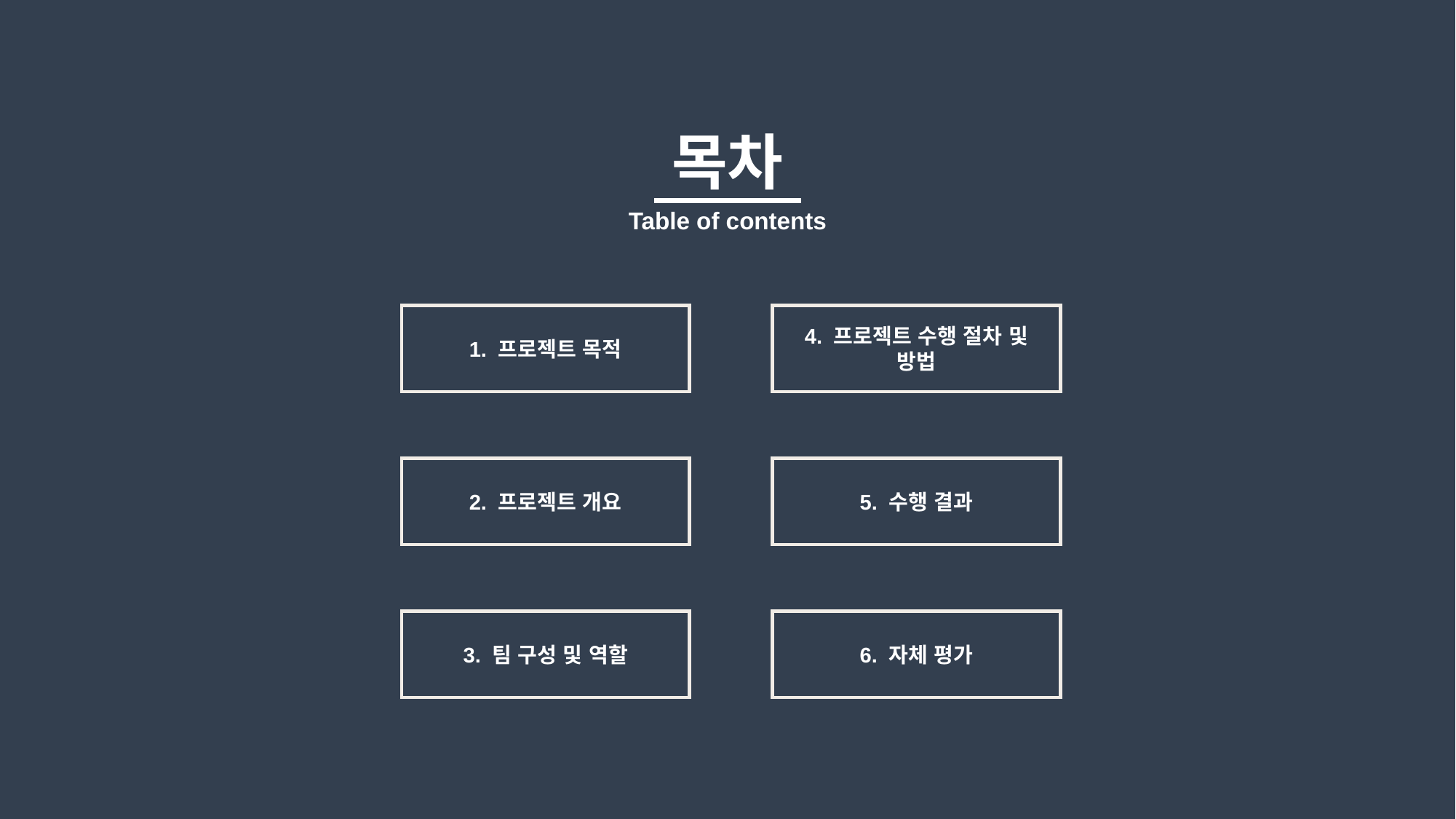

목차
Table of contents
1. 프로젝트 목적
4. 프로젝트 수행 절차 및 방법
2. 프로젝트 개요
5. 수행 결과
3. 팀 구성 및 역할
6. 자체 평가